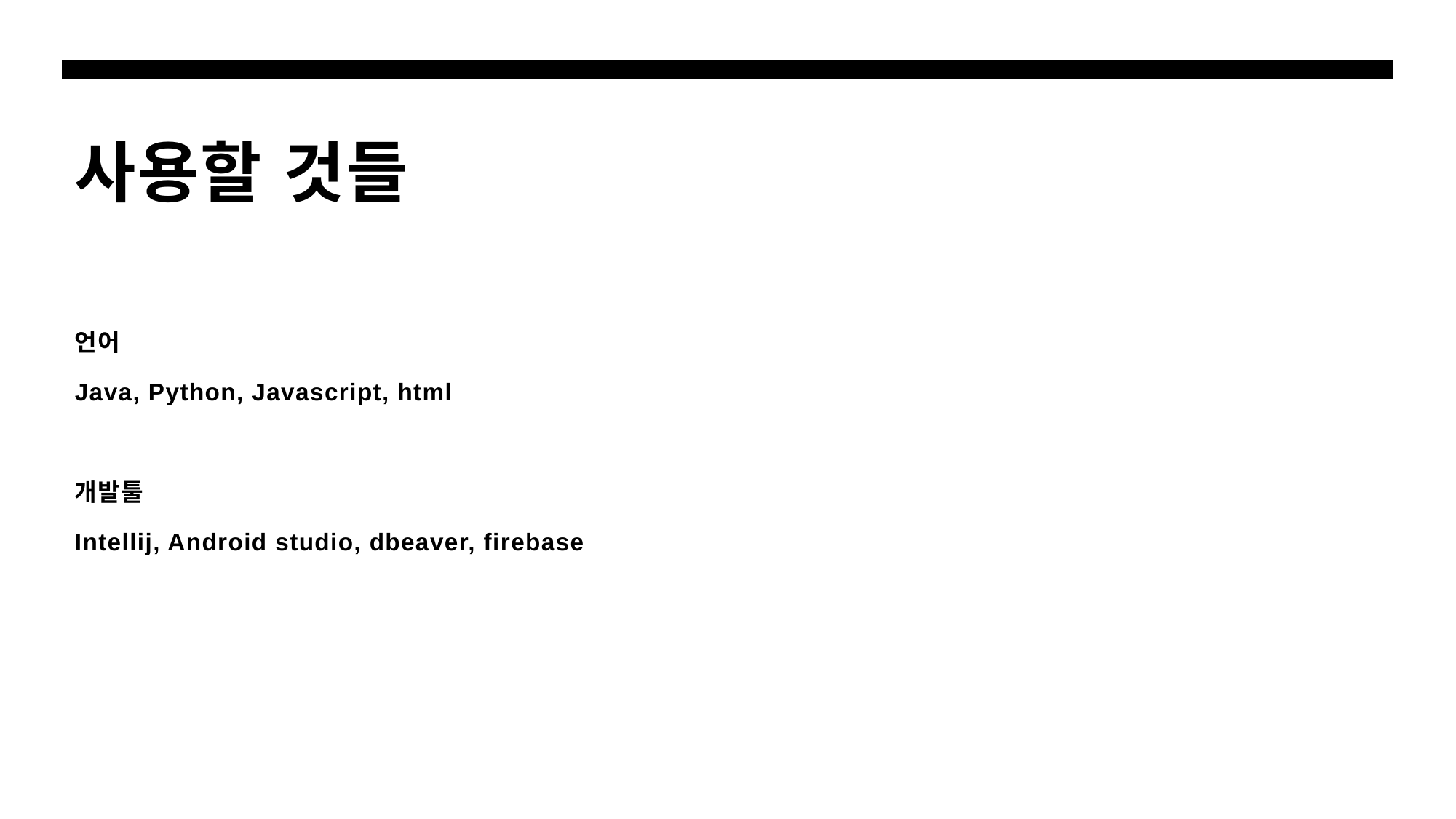

# 사용할 것들
언어
Java, Python, Javascript, html

개발툴
Intellij, Android studio, dbeaver, firebase